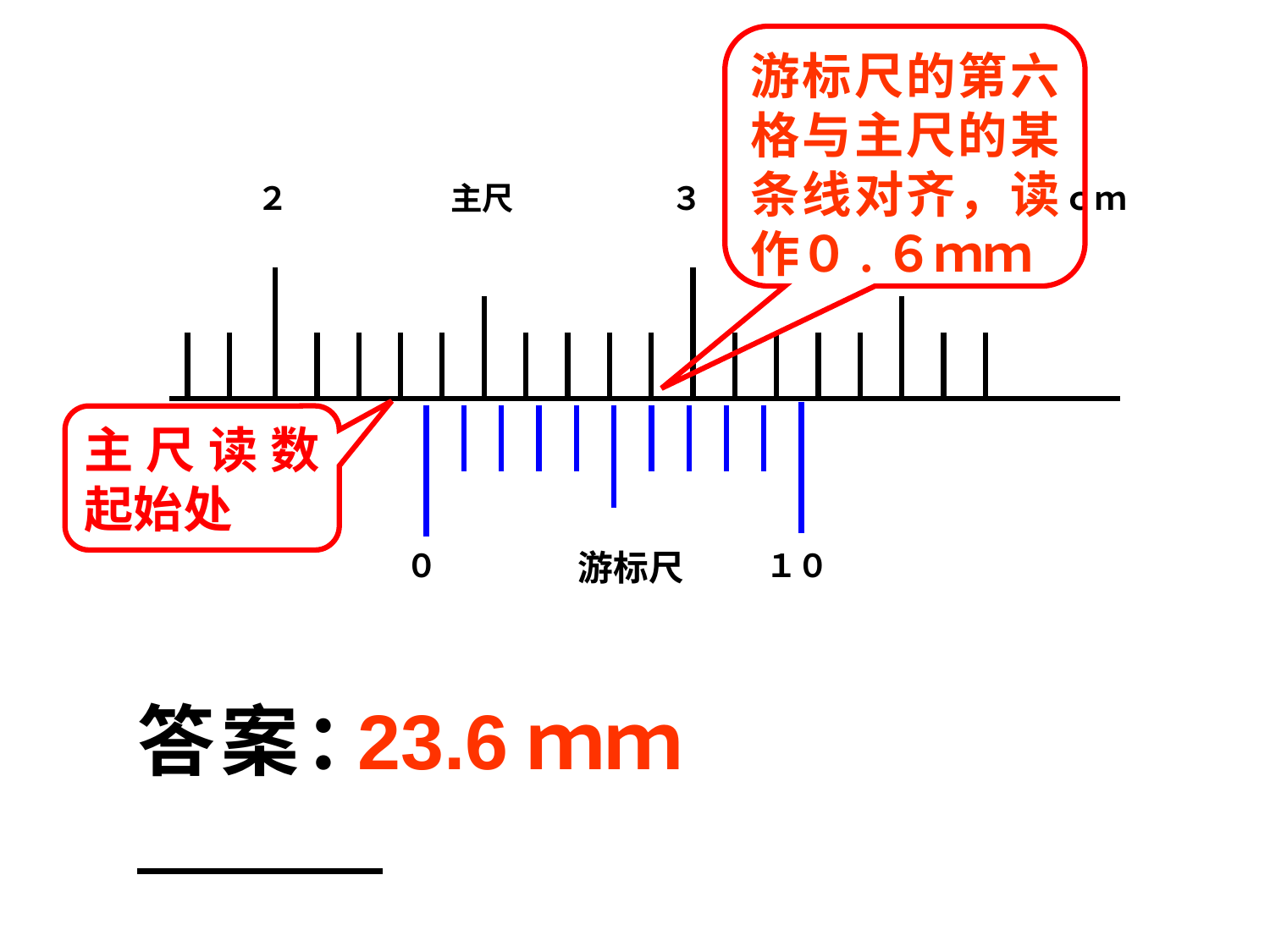

游标尺的第六格与主尺的某条线对齐，读作０.６ｍｍ
２
主尺
３
ｃｍ
０
游标尺
１０

主尺读数起始处
答案：
23.6ｍｍ